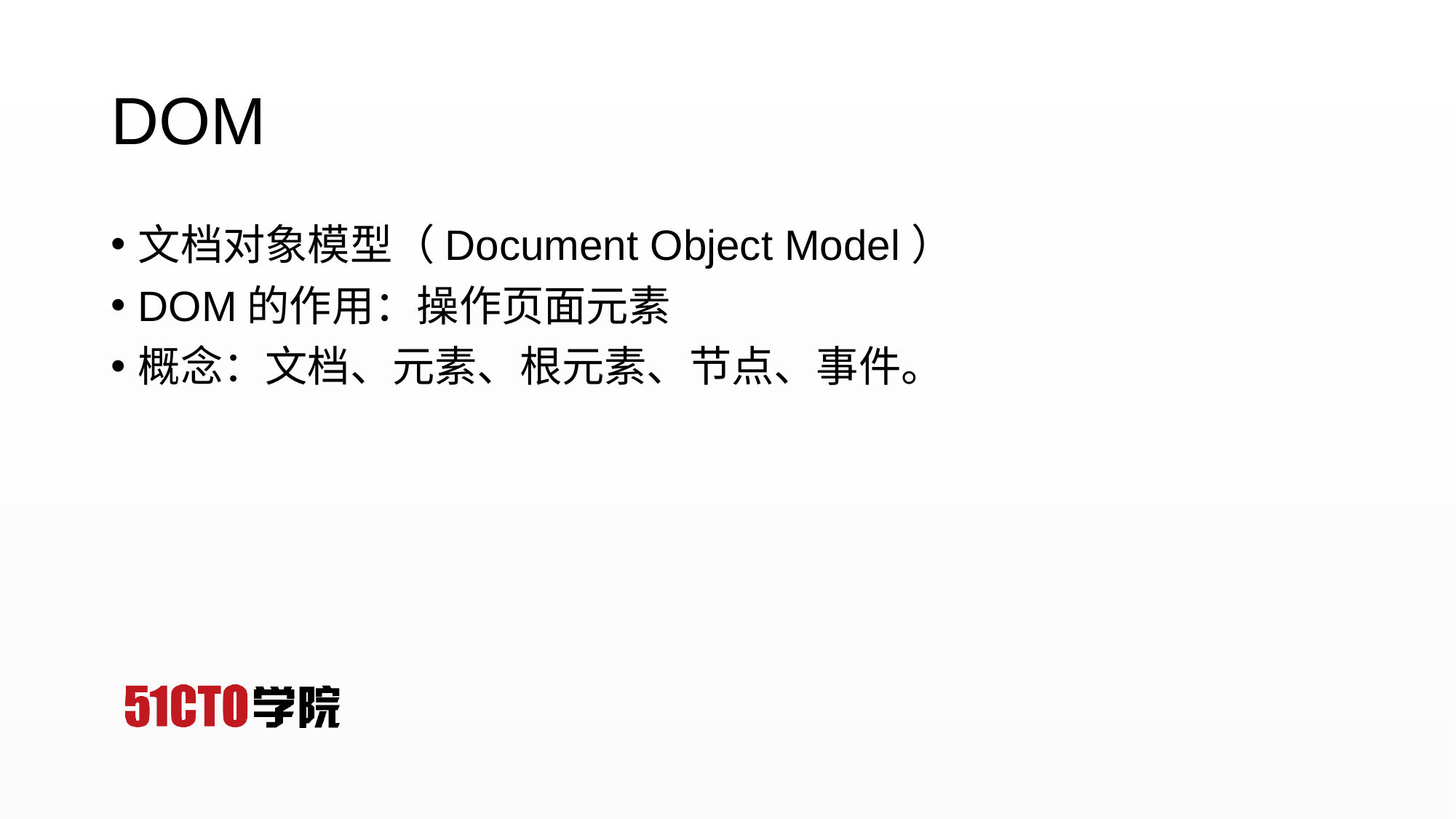

# DOM
文档对象模型（Document Object Model）
DOM的作用：操作页面元素
概念：文档、元素、根元素、节点、事件。